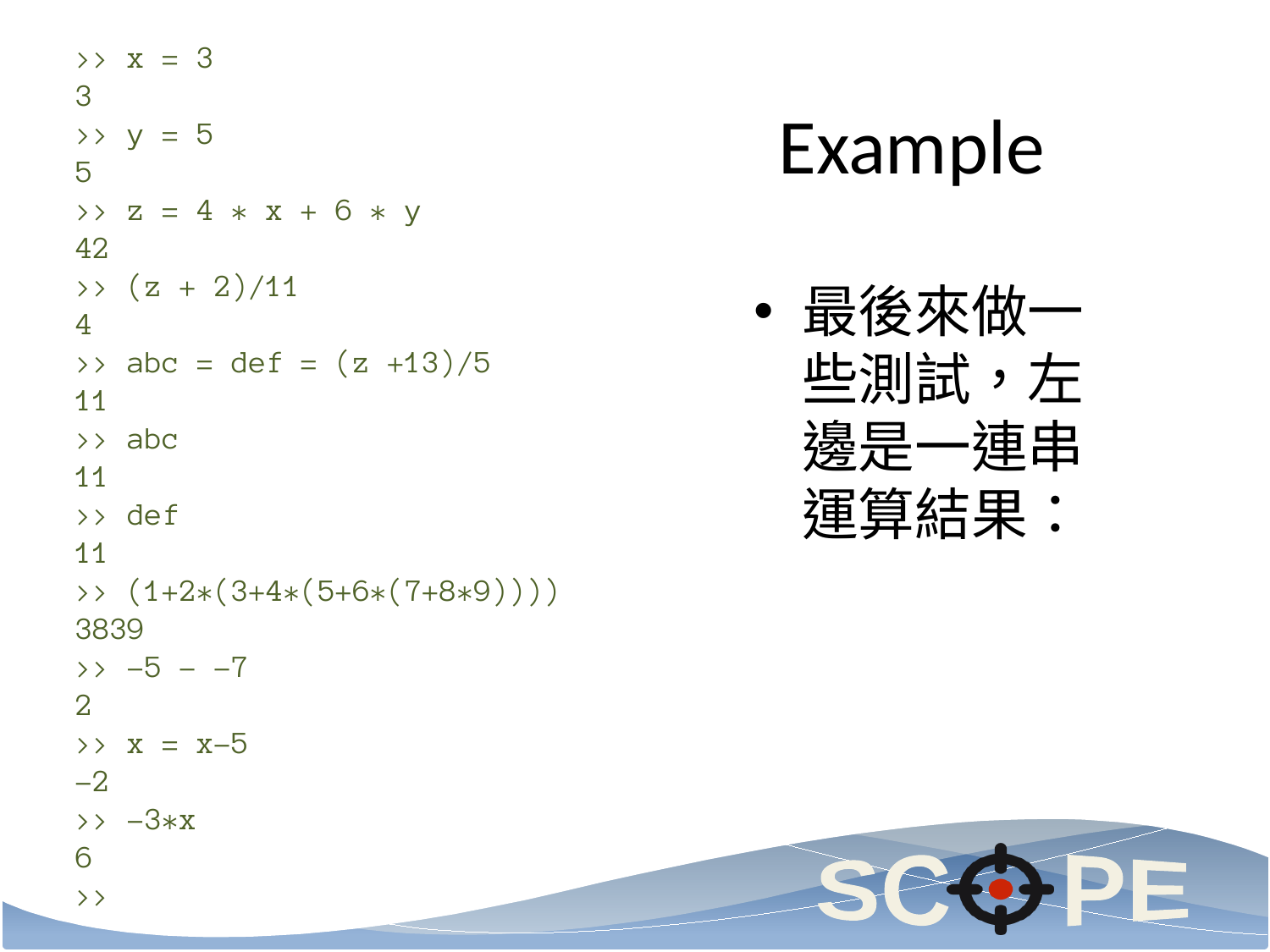

>> x = 3
3
>> y = 5
5
>> z = 4 * x + 6 * y
42
>> (z + 2)/11
4
>> abc = def = (z +13)/5
11
>> abc
11
>> def
11
>> (1+2*(3+4*(5+6*(7+8*9))))
3839
>> -5 - -7
2
>> x = x-5
-2
>> -3*x
6
>>
# Example
最後來做一些測試，左邊是一連串運算結果：